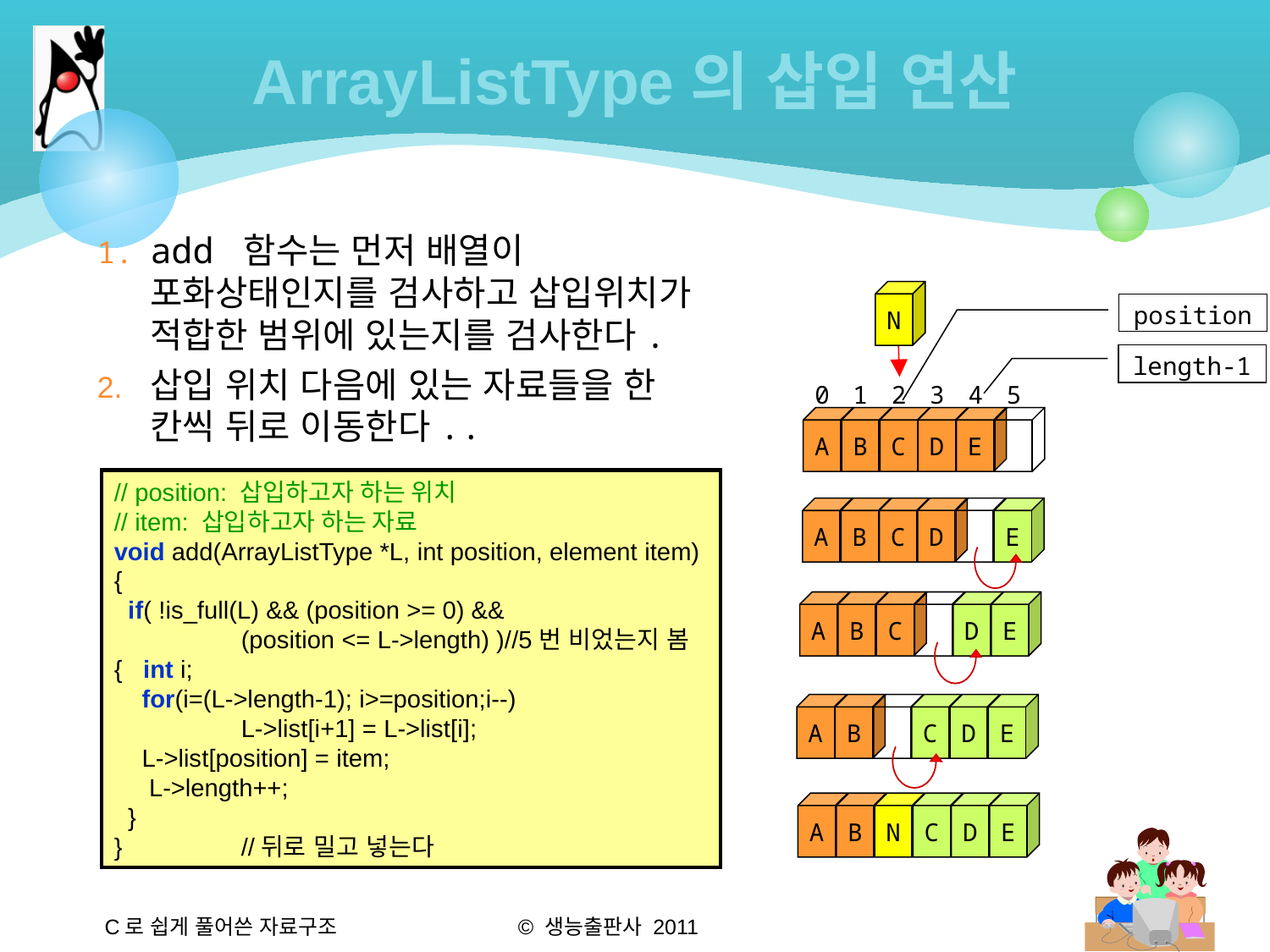

# ArrayListType의 삽입 연산
add 함수는 먼저 배열이 포화상태인지를 검사하고 삽입위치가 적합한 범위에 있는지를 검사한다.
삽입 위치 다음에 있는 자료들을 한 칸씩 뒤로 이동한다..
N
position
length-1

0
1
2
3
4
5
A
B
C
D
E

// position: 삽입하고자 하는 위치
// item: 삽입하고자 하는 자료
void add(ArrayListType *L, int position, element item)
{
  if( !is_full(L) && (position >= 0) &&
	(position <= L->length) )//5번 비었는지 봄
{   int i;
    for(i=(L->length-1); i>=position;i--)
	L->list[i+1] = L->list[i];
    L->list[position] = item;
     L->length++;
  }
}	//뒤로 밀고 넣는다
A
B
C
D

E

A
B
C

D
E

A
B

C
D
E

A
B
N
C
D
E